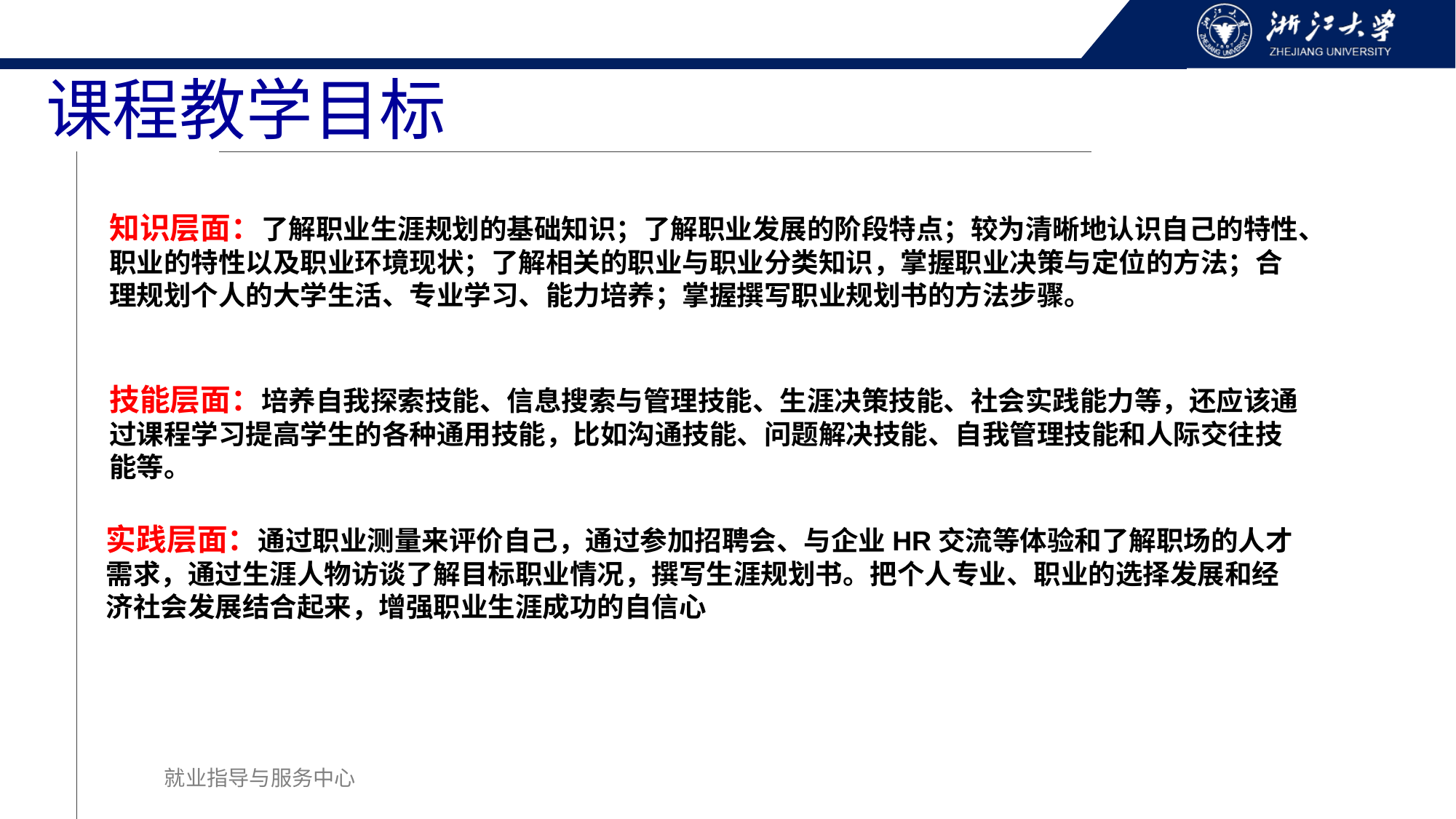

课程教学目标
知识层面：了解职业生涯规划的基础知识；了解职业发展的阶段特点；较为清晰地认识自己的特性、职业的特性以及职业环境现状；了解相关的职业与职业分类知识，掌握职业决策与定位的方法；合理规划个人的大学生活、专业学习、能力培养；掌握撰写职业规划书的方法步骤。
技能层面：培养自我探索技能、信息搜索与管理技能、生涯决策技能、社会实践能力等，还应该通过课程学习提高学生的各种通用技能，比如沟通技能、问题解决技能、自我管理技能和人际交往技能等。
实践层面：通过职业测量来评价自己，通过参加招聘会、与企业HR交流等体验和了解职场的人才需求，通过生涯人物访谈了解目标职业情况，撰写生涯规划书。把个人专业、职业的选择发展和经济社会发展结合起来，增强职业生涯成功的自信心
就业指导与服务中心